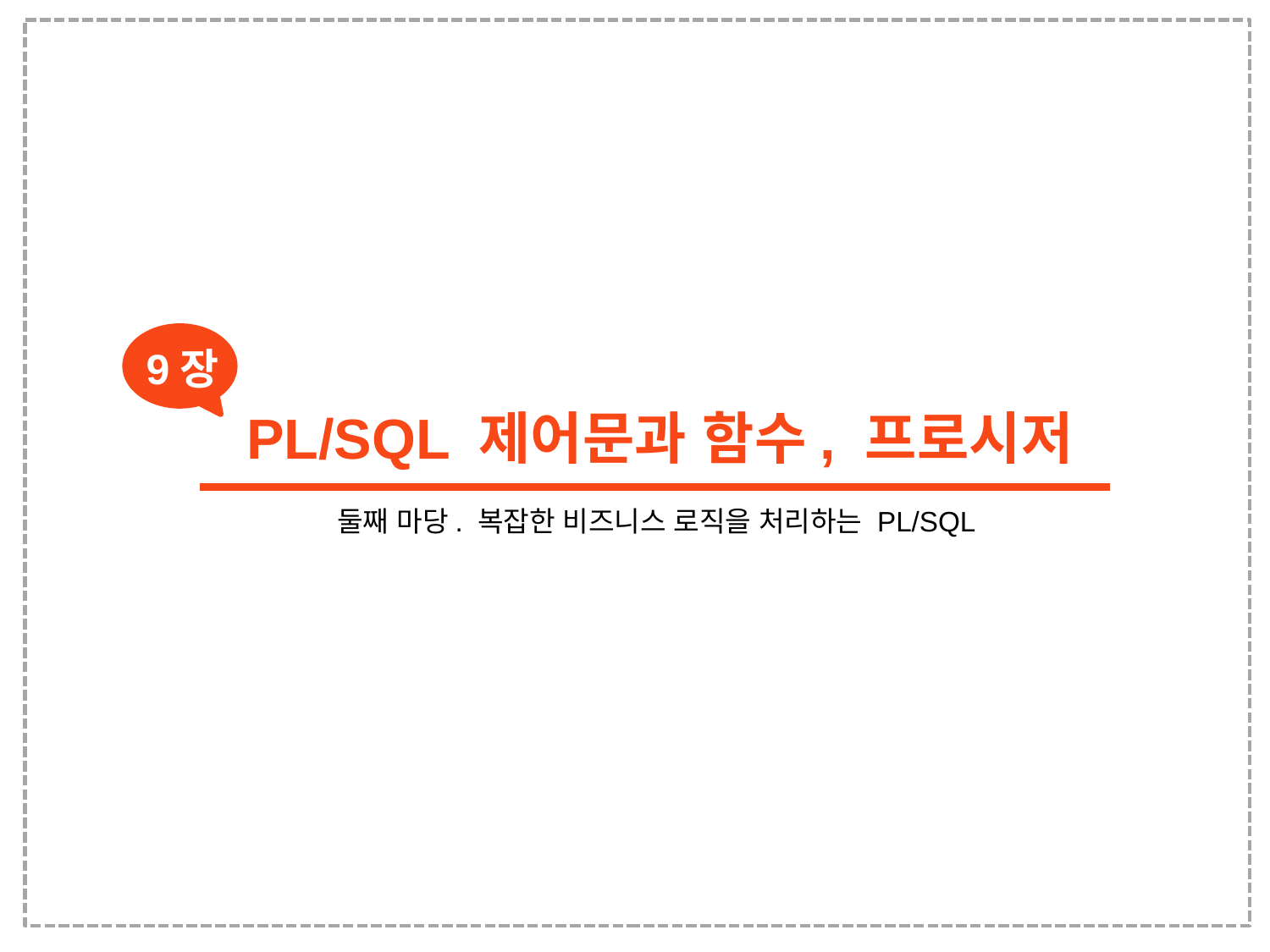

9장
PL/SQL 제어문과 함수, 프로시저
둘째 마당. 복잡한 비즈니스 로직을 처리하는 PL/SQL